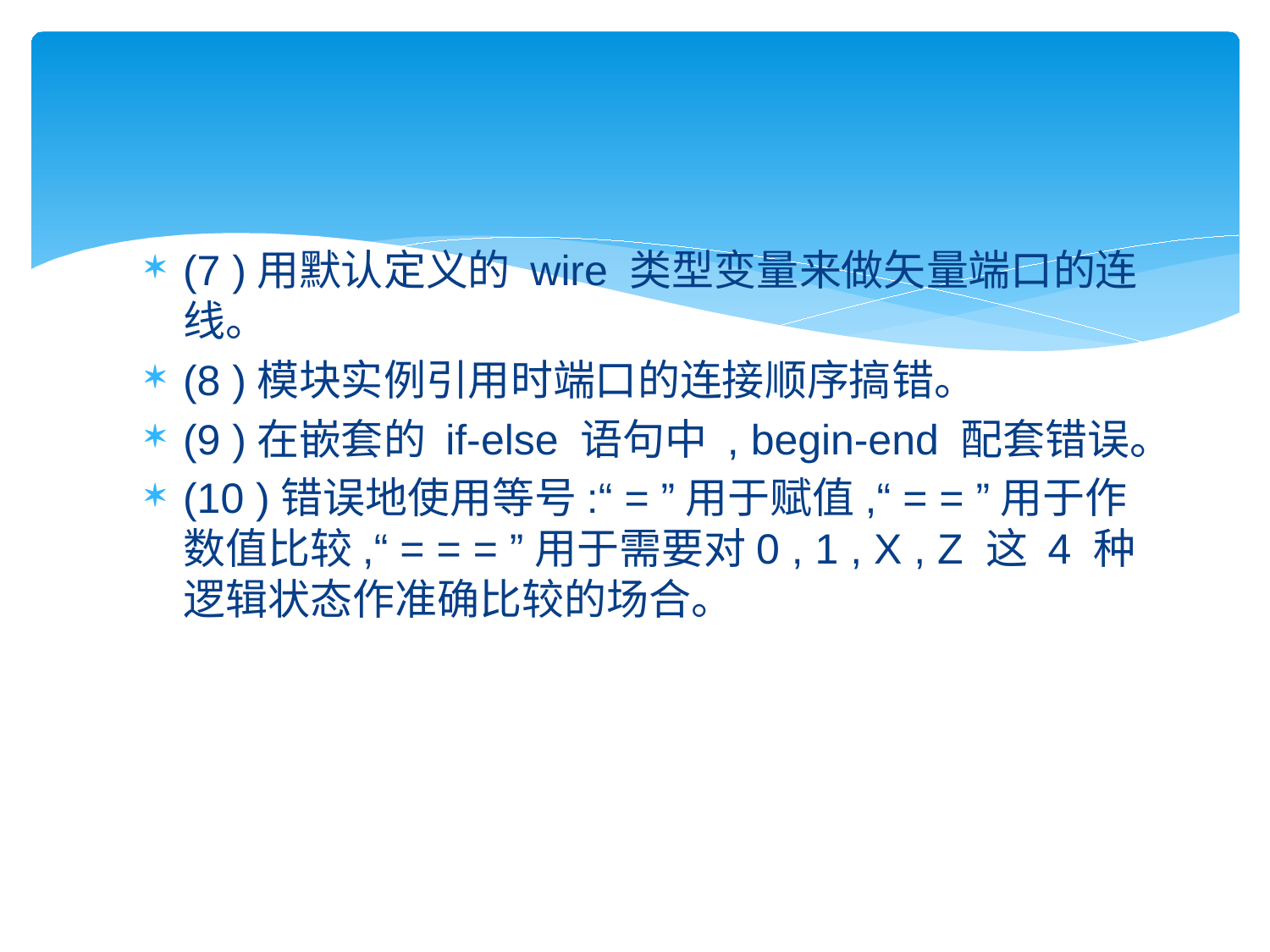

#
(7 )用默认定义的 wire 类型变量来做矢量端口的连线。
(8 )模块实例引用时端口的连接顺序搞错。
(9 )在嵌套的 if-else 语句中 , begin-end 配套错误。
(10 )错误地使用等号:“ = ”用于赋值,“ = = ”用于作数值比较,“ = = = ”用于需要对0 , 1 , X , Z 这 4 种逻辑状态作准确比较的场合。